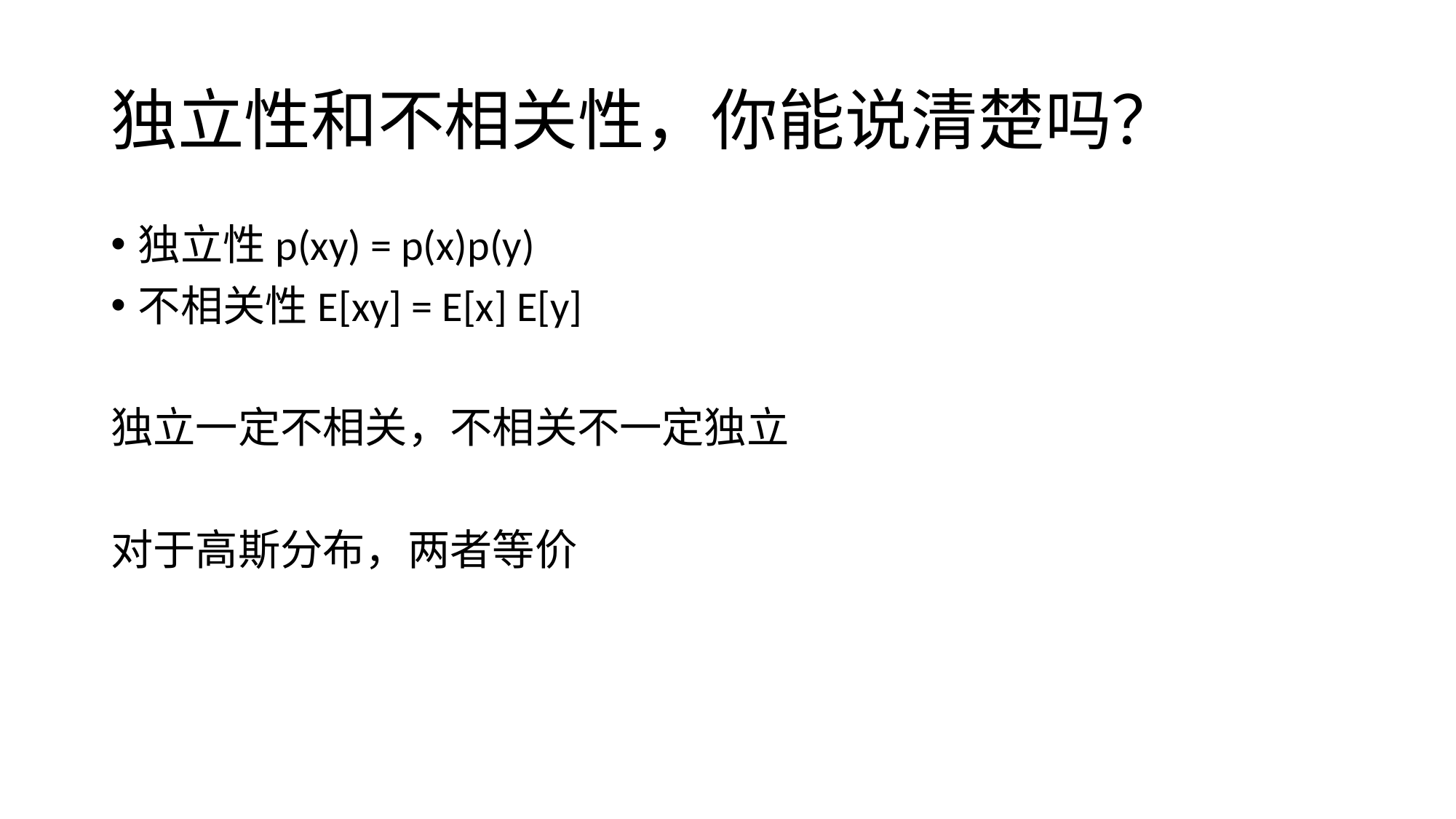

# 独立性和不相关性，你能说清楚吗？
独立性p(xy) = p(x)p(y)
不相关性E[xy] = E[x] E[y]

独立一定不相关，不相关不一定独立

对于高斯分布，两者等价